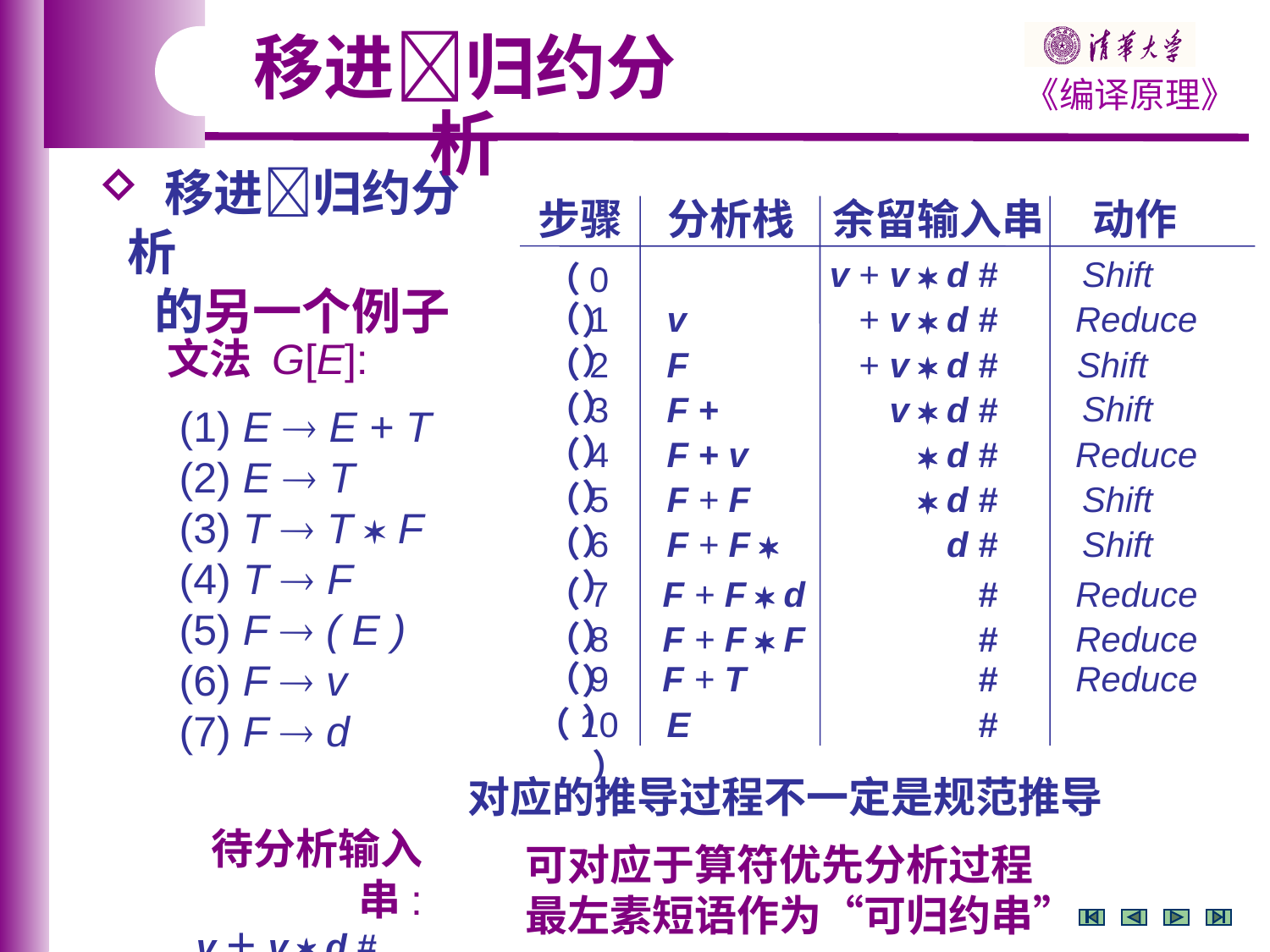

移进−归约分析
 移进−归约分析
    的另一个例子
步骤
分析栈
余留输入串
动作

v + v ∗ d #
Shift
（0）

（1）
v
+ v ∗ d #
Reduce
文法 G[E]:

 (1) E → E + T
 (2) E → T
 (3) T → T ∗ F
 (4) T → F
 (5) F → ( E )
 (6) F → v
 (7) F → d
（2）
F
+ v ∗ d #
Shift
Shift
（3）
F +
v ∗ d #
Reduce
（4）
F + v
∗ d #
（5）
F + F
∗ d #
Shift
（6）
F + F ∗
d #
Shift
（7）
F + F ∗ d
#
Reduce
（8）
F + F ∗ F
#
Reduce
（9）
F + T
#
Reduce
（10）
E
     #
对应的推导过程不一定是规范推导

     可对应于算符优先分析过程
     最左素短语作为“可归约串”
待分析输入串:
    v＋v ∗ d #